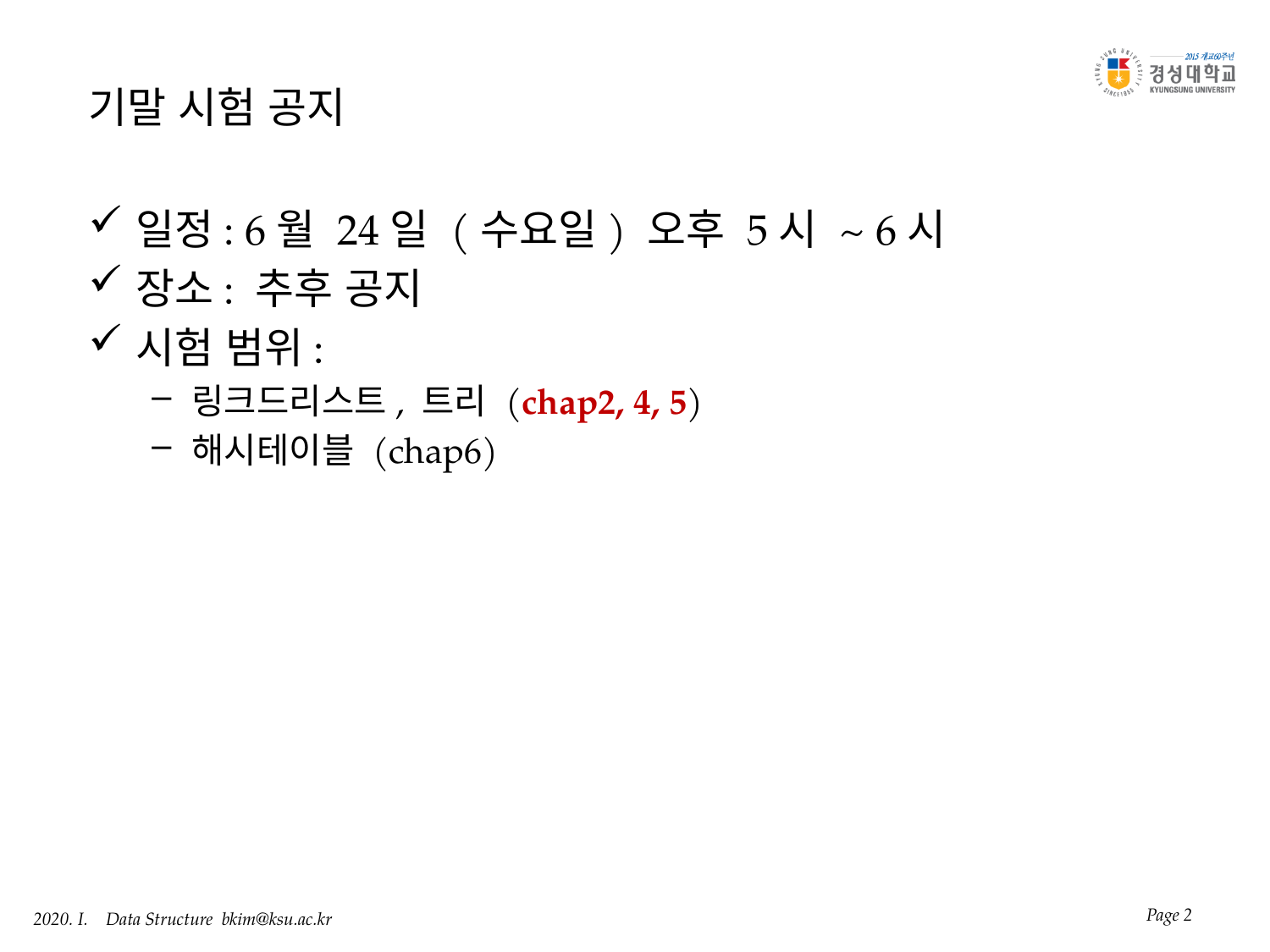

# 기말 시험 공지
일정: 6월 24일 (수요일) 오후 5시 ~ 6시
장소: 추후 공지
시험 범위:
링크드리스트, 트리 (chap2, 4, 5)
해시테이블 (chap6)

Page 2